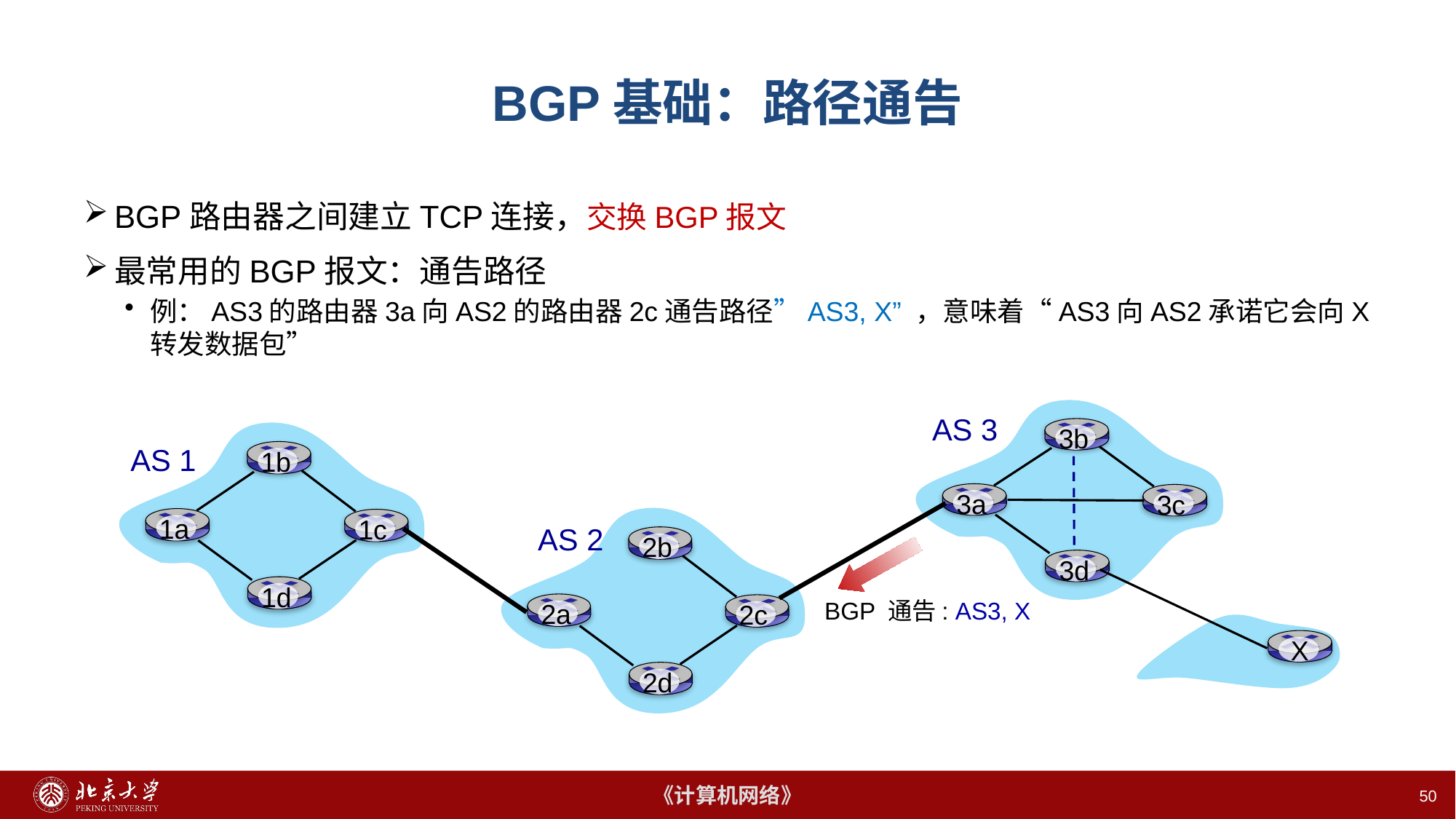

# BGP基础：路径通告
BGP路由器之间建立TCP连接，交换BGP报文
最常用的BGP报文：通告路径
例：AS3的路由器3a向AS2的路由器2c通告路径”AS3, X” ，意味着“AS3向AS2承诺它会向X转发数据包”

AS 3
3b

3a

3c

3d

1b

1a

1c

1d

AS 1

2b

2a

2c

2d

AS 2

BGP 通告: AS3, X

  X

50